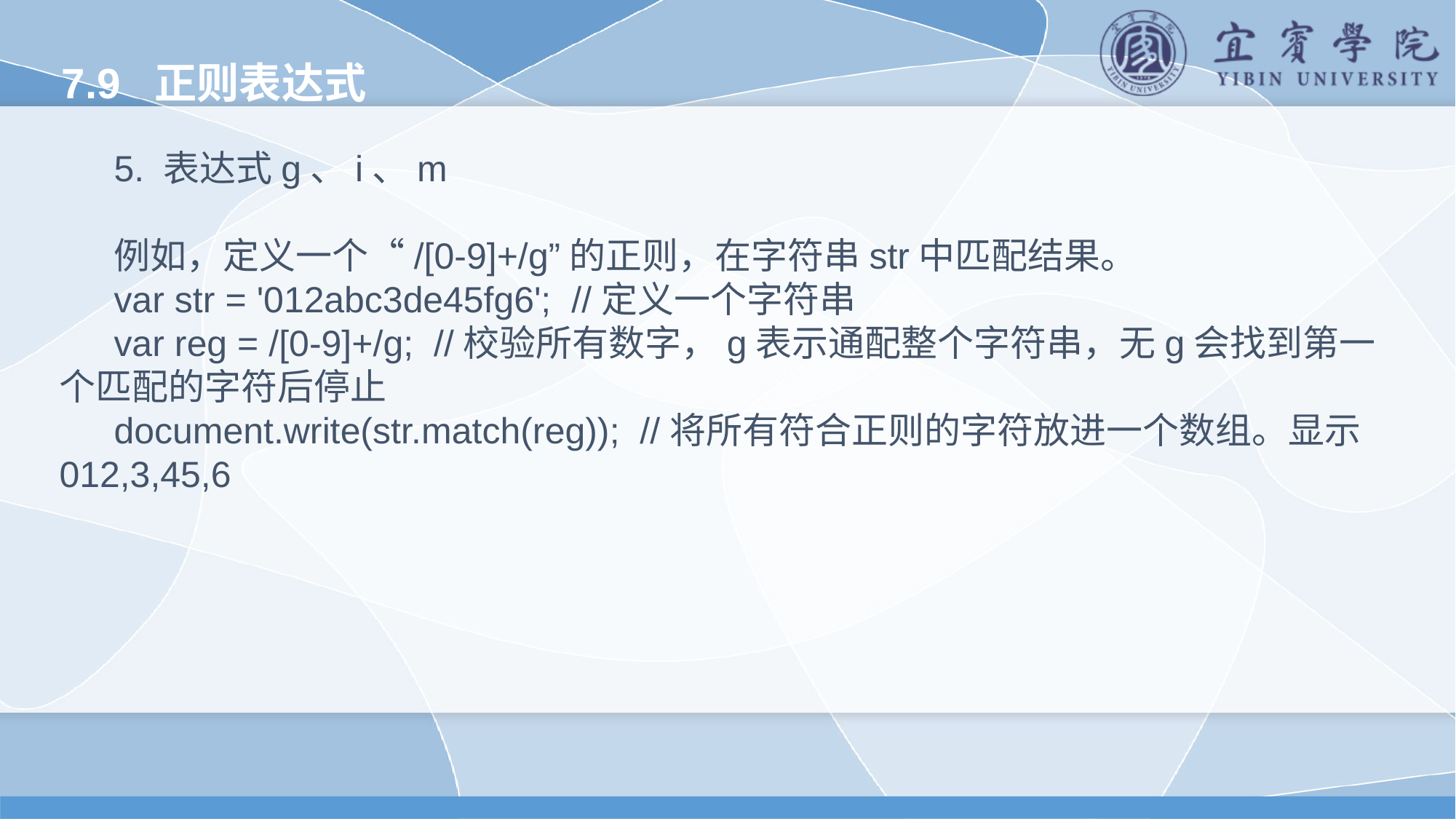

7.9  正则表达式
5. 表达式g、i、m

例如，定义一个“/[0-9]+/g”的正则，在字符串str中匹配结果。
var str = '012abc3de45fg6';  //定义一个字符串
var reg = /[0-9]+/g;  //校验所有数字，g表示通配整个字符串，无g会找到第一个匹配的字符后停止
document.write(str.match(reg));  //将所有符合正则的字符放进一个数组。显示012,3,45,6